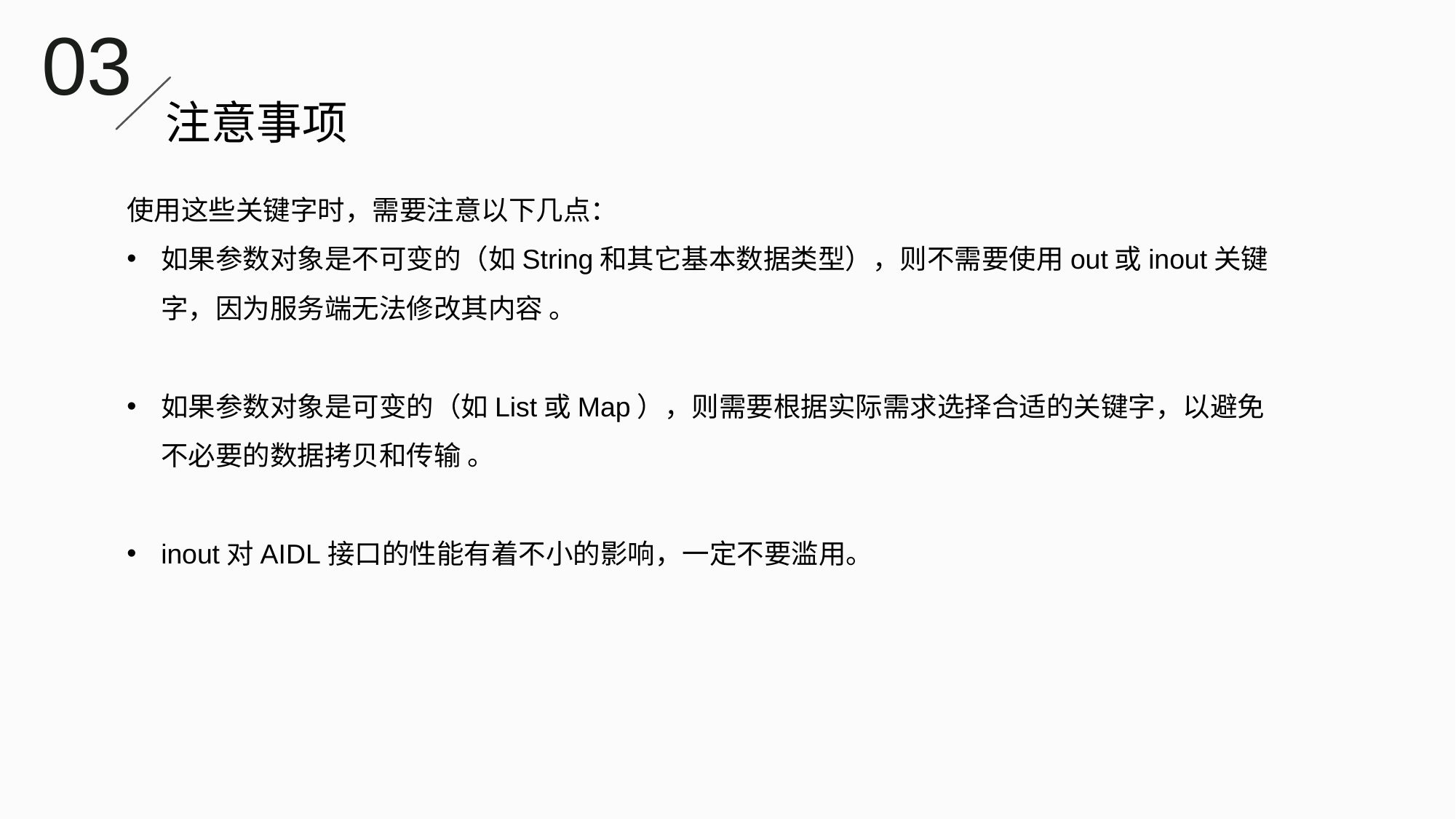

03
注意事项
使用这些关键字时，需要注意以下几点：
如果参数对象是不可变的（如String和其它基本数据类型），则不需要使用out或inout关键字，因为服务端无法修改其内容 。

如果参数对象是可变的（如List或Map），则需要根据实际需求选择合适的关键字，以避免不必要的数据拷贝和传输 。

inout对AIDL接口的性能有着不小的影响，一定不要滥用。